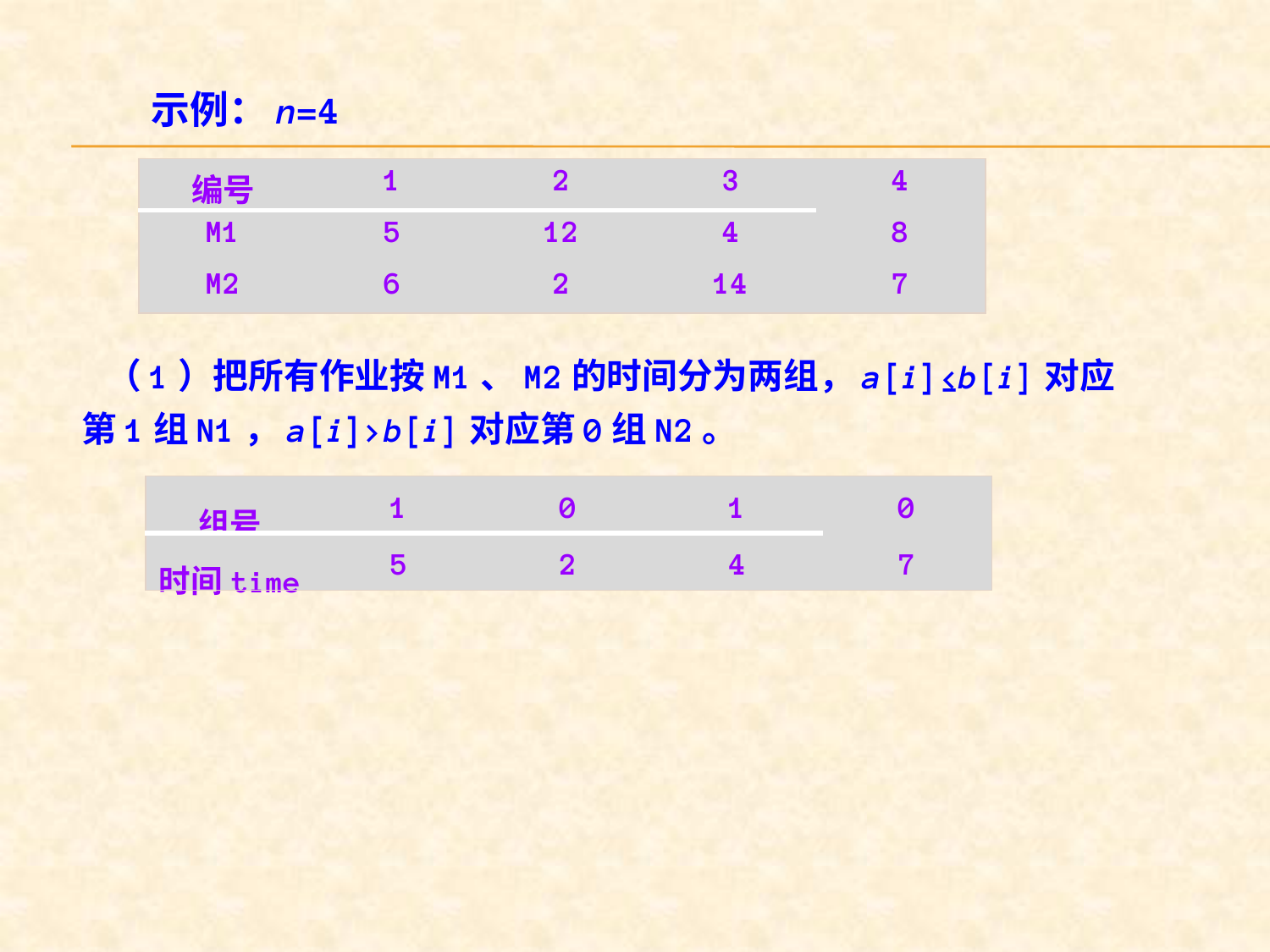

示例：n=4
| 编号 | 1 | 2 | 3 | 4 |
| --- | --- | --- | --- | --- |
| M1 | 5 | 12 | 4 | 8 |
| M2 | 6 | 2 | 14 | 7 |
  （1）把所有作业按M1、M2的时间分为两组，a[i]≤b[i]对应第1组N1，a[i]>b[i]对应第0组N2。
| 组号 | 1 | 0 | 1 | 0 |
| --- | --- | --- | --- | --- |
| 时间time | 5 | 2 | 4 | 7 |